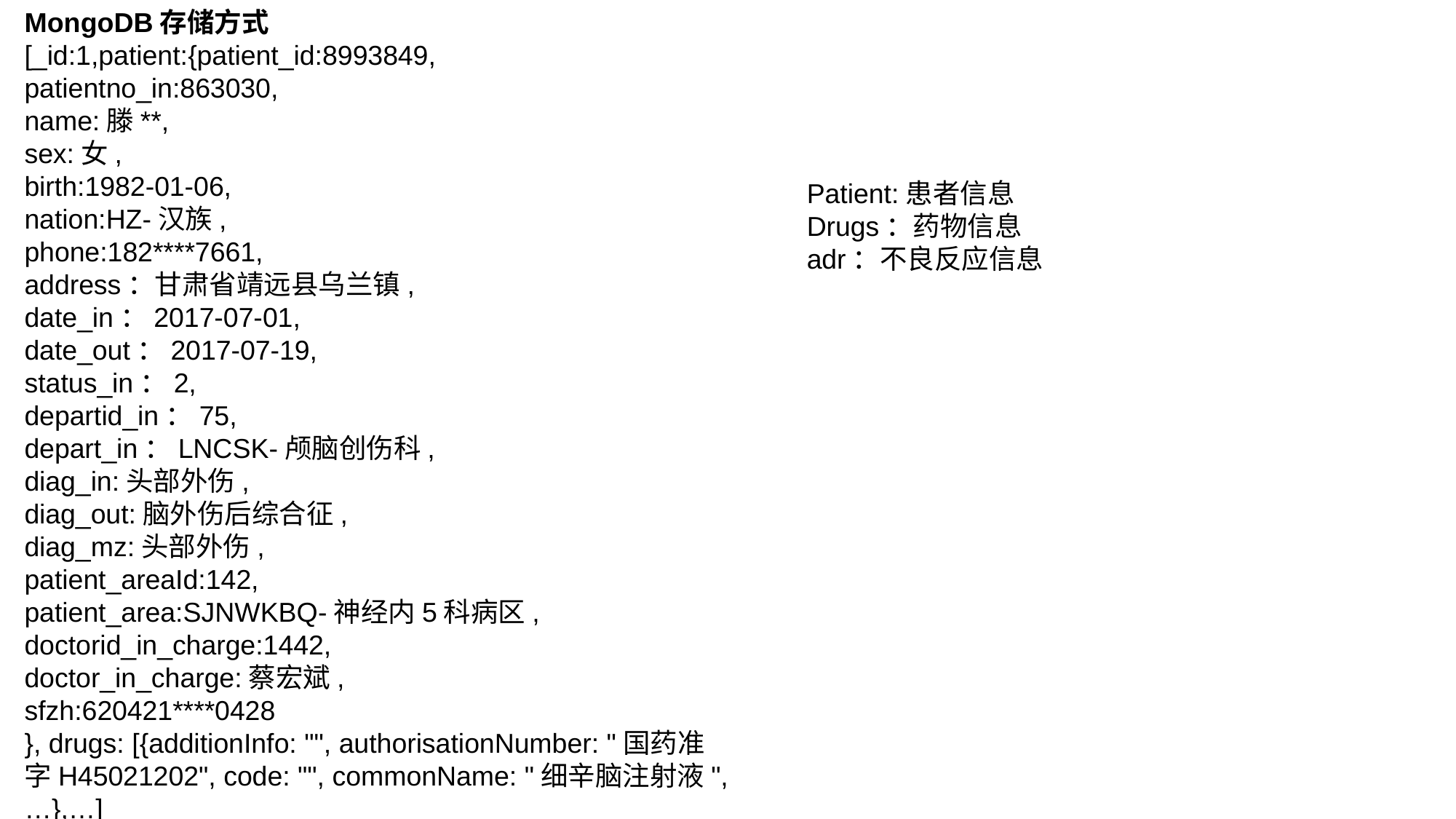

MongoDB存储方式
[_id:1,patient:{patient_id:8993849,
patientno_in:863030,
name:滕**,
sex:女,
birth:1982-01-06,
nation:HZ-汉族,
phone:182****7661,
address：甘肃省靖远县乌兰镇,
date_in：2017-07-01,
date_out：2017-07-19,
status_in：2,
departid_in：75,
depart_in：LNCSK-颅脑创伤科,
diag_in:头部外伤,
diag_out:脑外伤后综合征,
diag_mz:头部外伤,
patient_areaId:142,
patient_area:SJNWKBQ-神经内5科病区,
doctorid_in_charge:1442,
doctor_in_charge:蔡宏斌,
sfzh:620421****0428
}, drugs: [{additionInfo: "", authorisationNumber: "国药准字H45021202", code: "", commonName: "细辛脑注射液",…},…]
0: {additionInfo: "", authorisationNumber: "国药准字H45021202", code: "", commonName: "细辛脑注射液",…}
additionInfo: ""
authorisationNumber: "国药准字H45021202"
code: ""
commonName: "细辛脑注射液"
dosage: [{batchNumber: "AE6190201", dosageCode: "118", doseDateNumber: "1.0", doseDateUnit: "1",…}]
0: {batchNumber: "AE6190201", dosageCode: "118", doseDateNumber: "1.0", doseDateUnit: "1",…}
batchNumber: "AE6190201"
dosageCode: "118"
doseDateNumber: "1.0"
doseDateUnit: "1"
doseNumber: "24"
doseUnit: "14"
drugId: 568357781392850940
drugRoute: "23"
durationNumber: "2"
durationUnit: "6"
endDate: "2019-04-08"
endDateUn: "-1"
startDate: "2019-04-08"
startDateUn: "-1"
drugCharacter: "1"
drugId: 0
expiredDate: ""
factoryName: "桂林南药股份有限公司"
indications: [{continuing: "", diseaseMeddraCd: "", endDate: "", id: null, name: "肺炎", startDate: ""}]
orderNo: "1"
productName: ""
productNameJX: ""
specification: ""
takenAction: ""
1: {additionInfo: "", authorisationNumber: "国药准字H51021156", code: "", commonName: "氯化钠注射液",…}
additionInfo: ""
authorisationNumber: "国药准字H51021156"
code: ""
commonName: "氯化钠注射液"
dosage: [{batchNumber: "H19012407", dosageCode: "118", doseDateNumber: "1.0", doseDateUnit: "1",…}]
0: {batchNumber: "H19012407", dosageCode: "118", doseDateNumber: "1.0", doseDateUnit: "1",…}
batchNumber: "H19012407"
dosageCode: "118"
doseDateNumber: "1.0"
doseDateUnit: "1"
doseNumber: "100"
doseUnit: "6"
drugId: 568357781392850940
drugRoute: "23"
durationNumber: "2"
durationUnit: "6"
endDate: "2019-04-08"
endDateUn: "-1"
startDate: "2019-04-08"
startDateUn: "-1"
drugCharacter: "2"
drugId: 0
expiredDate: ""
factoryName: "四川科伦药业股份有限公司"
indications: [{continuing: "", diseaseMeddraCd: "", endDate: "", id: null, name: "用于配药", startDate: ""}]
0: {continuing: "", diseaseMeddraCd: "", endDate: "", id: null, name: "用于配药", startDate: ""}
continuing: ""
diseaseMeddraCd: ""
endDate: ""
id: null
name: "用于配药"
startDate: ""
orderNo: "1"
productName: ""
productNameJX: ""
specification: ""
takenAction: "“},adr{

}]
Patient:患者信息
Drugs：药物信息
adr：不良反应信息